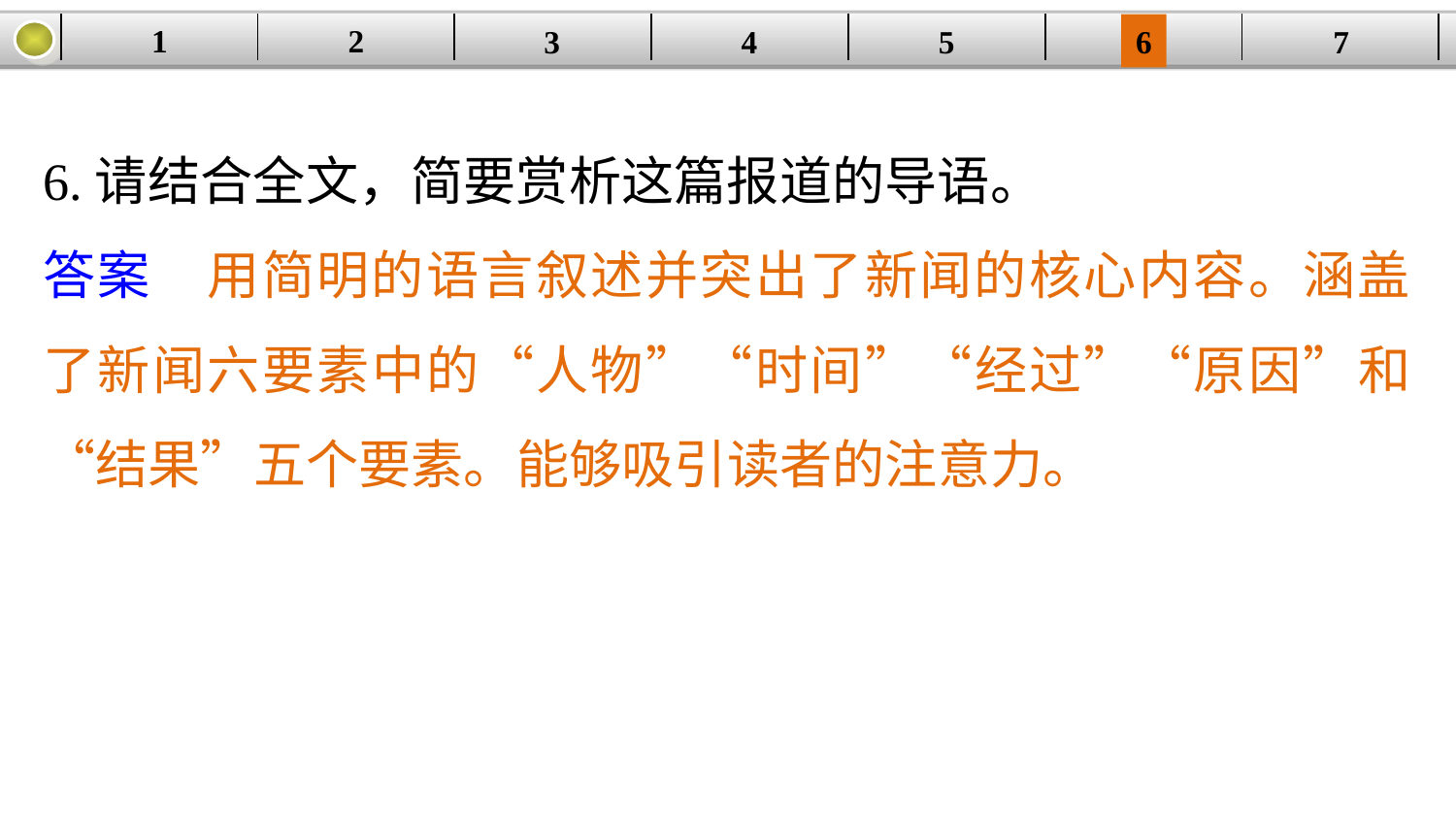

1
2
|  |  |  |  |  |  |  |
| --- | --- | --- | --- | --- | --- | --- |
3
4
5
6
7

6.请结合全文，简要赏析这篇报道的导语。
答案　用简明的语言叙述并突出了新闻的核心内容。涵盖了新闻六要素中的“人物”“时间”“经过”“原因”和“结果”五个要素。能够吸引读者的注意力。